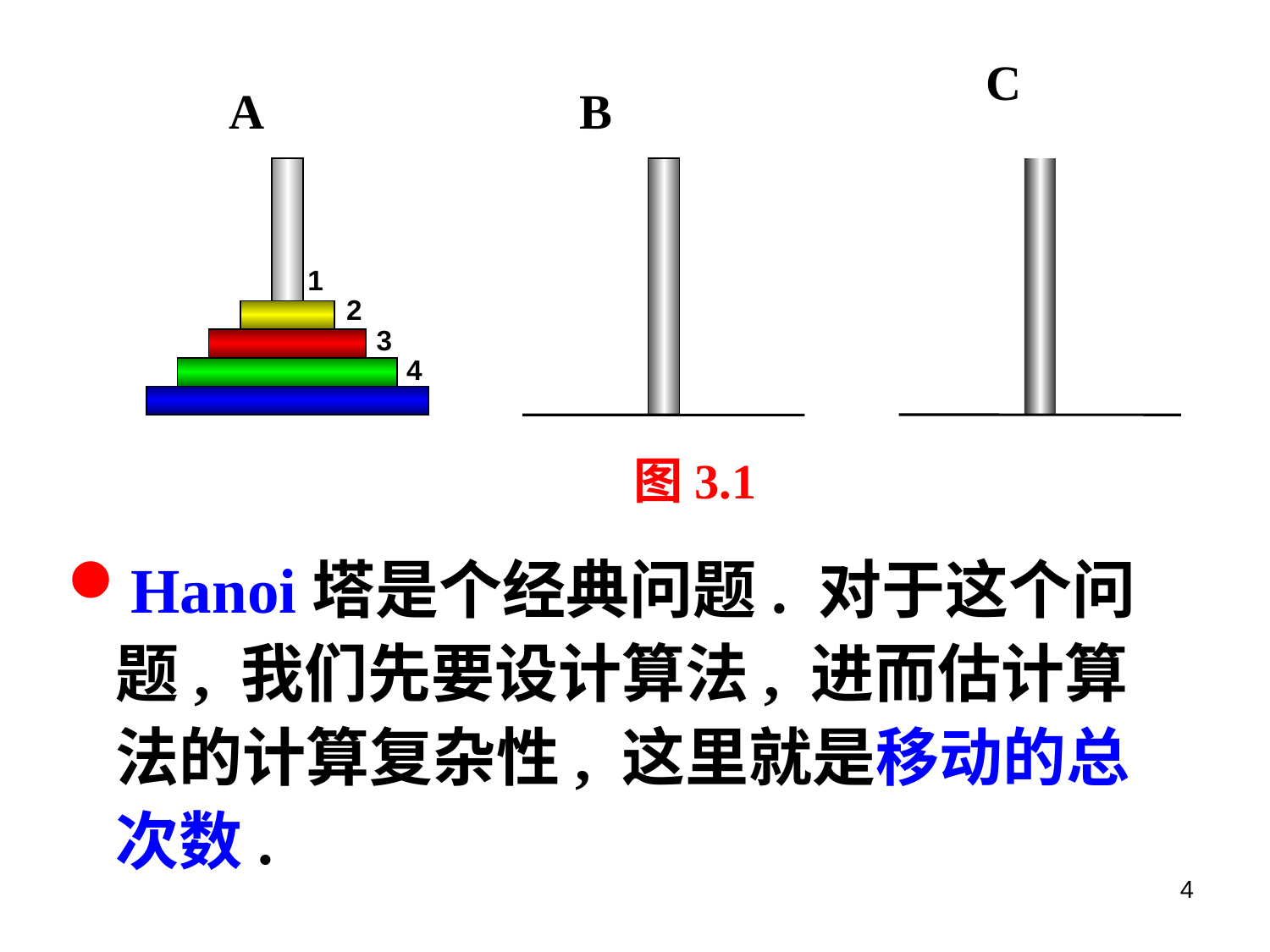

C
A
B

图3.1
1
2
3
4
Hanoi塔是个经典问题. 对于这个问题, 我们先要设计算法, 进而估计算法的计算复杂性, 这里就是移动的总次数.
4